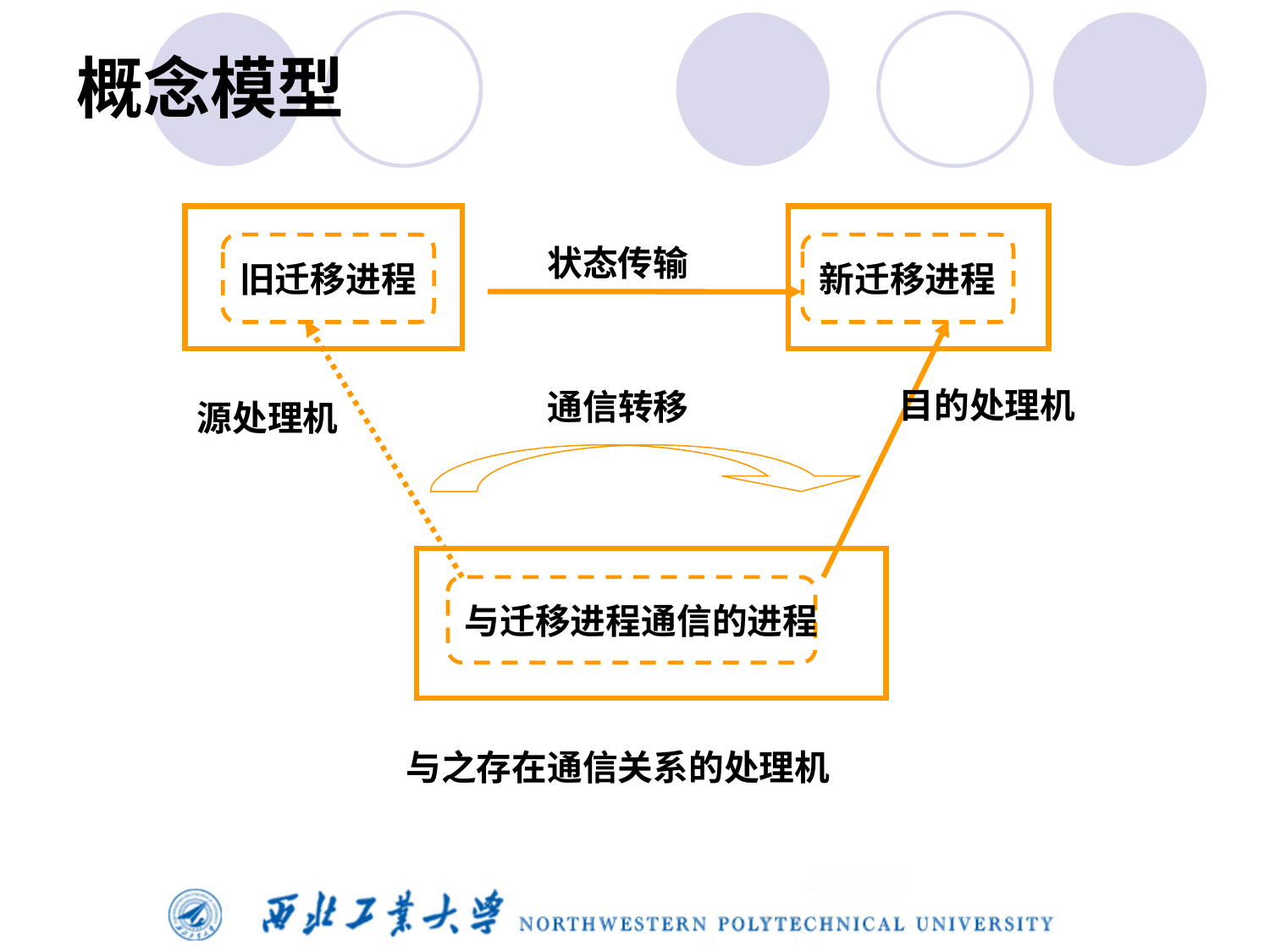

# 概念模型

状态传输

旧迁移进程
新迁移进程

目的处理机
通信转移
源处理机

与迁移进程通信的进程
与之存在通信关系的处理机